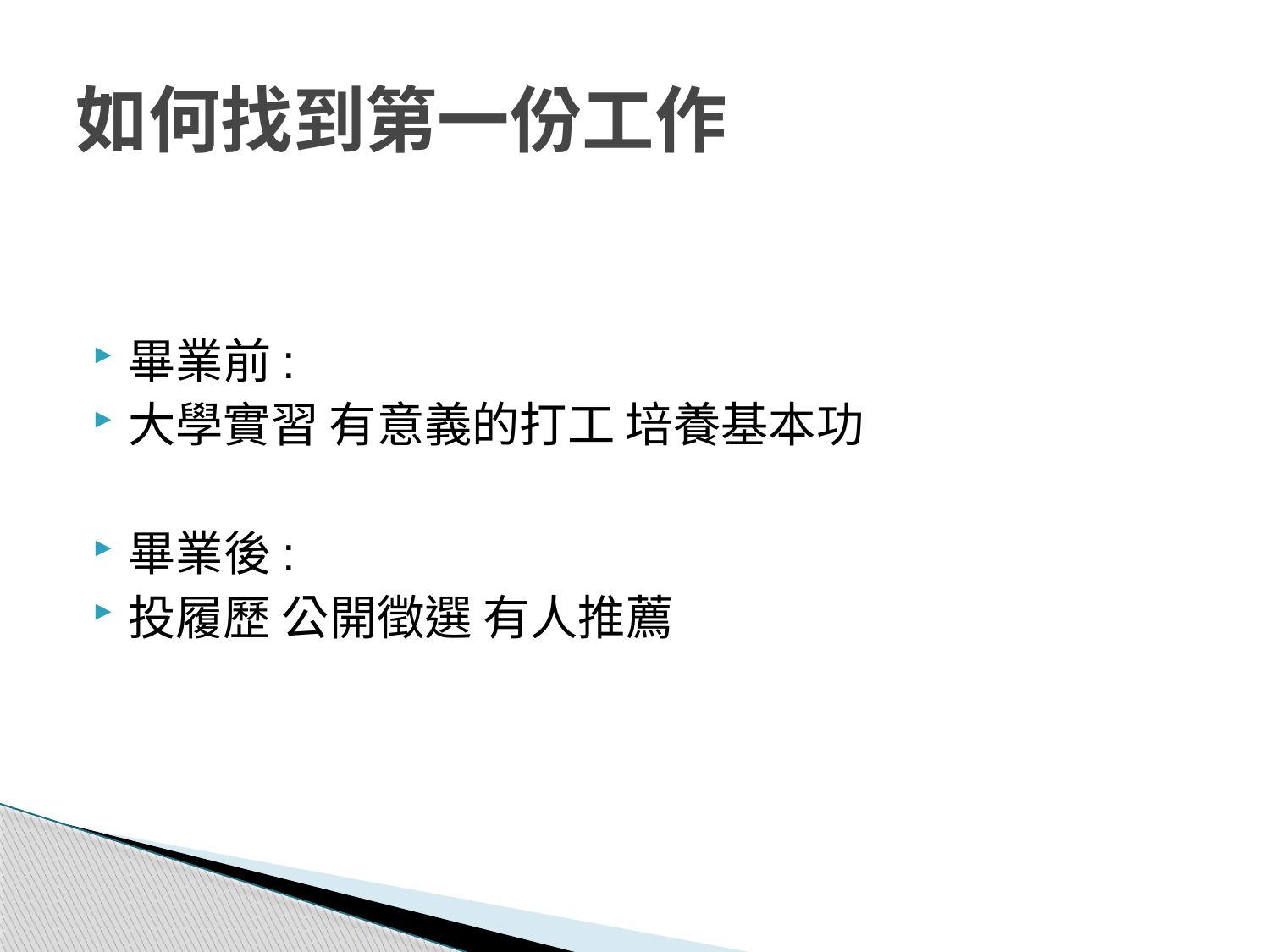

# 如何找到第一份工作

畢業前:
大學實習 有意義的打工 培養基本功

畢業後:
投履歷 公開徵選 有人推薦